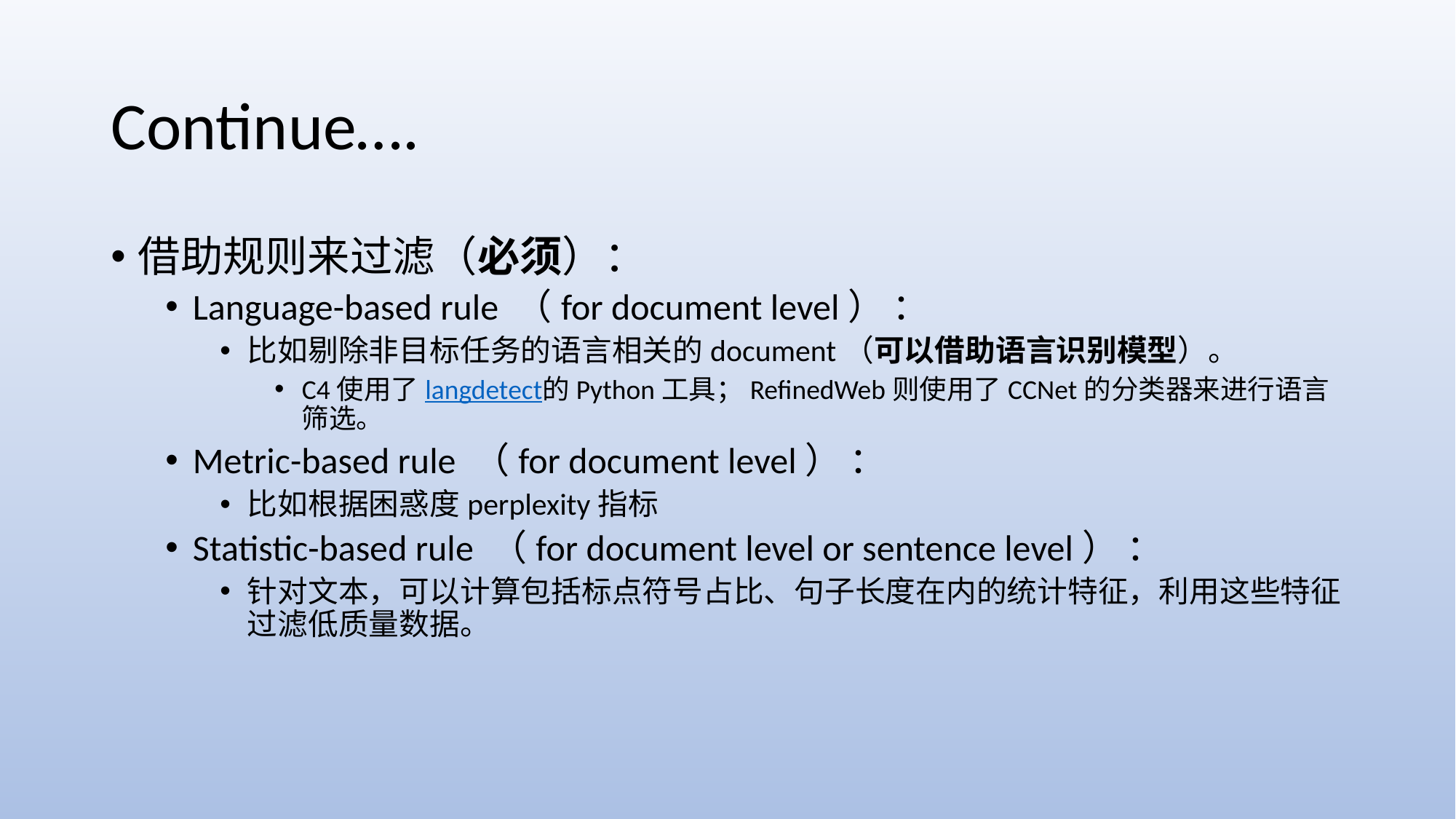

# Continue….
借助规则来过滤（必须）：
Language-based rule （for document level） ：
比如剔除非目标任务的语言相关的document（可以借助语言识别模型）。
C4使用了langdetect的Python工具；RefinedWeb则使用了CCNet的分类器来进行语言筛选。
Metric-based rule （for document level） ：
比如根据困惑度perplexity指标
Statistic-based rule （for document level or sentence level） ：
针对文本，可以计算包括标点符号占比、句子长度在内的统计特征，利用这些特征过滤低质量数据。